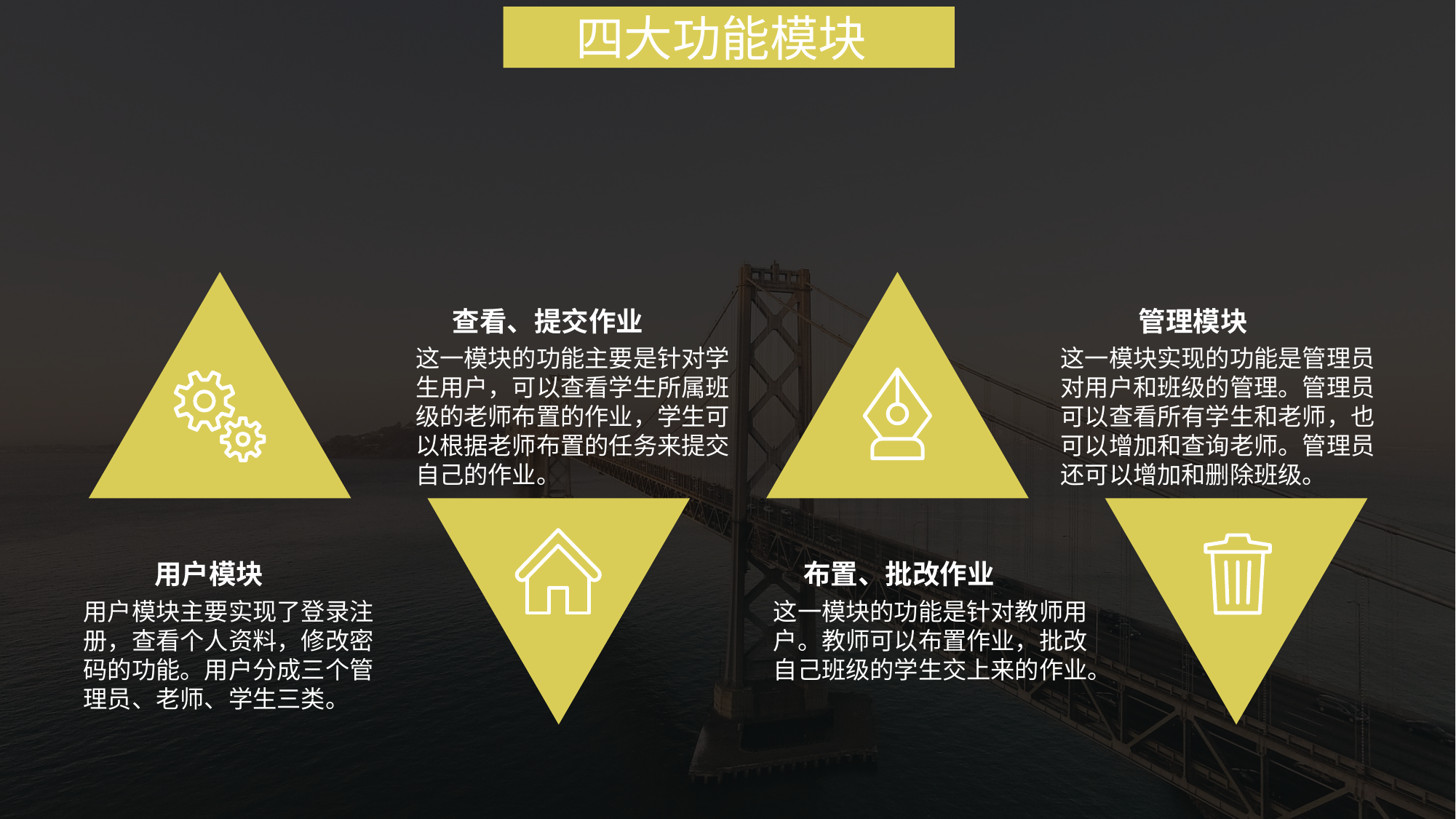

四大功能模块

查看、提交作业
管理模块
这一模块的功能主要是针对学生用户，可以查看学生所属班级的老师布置的作业，学生可以根据老师布置的任务来提交自己的作业。
这一模块实现的功能是管理员对用户和班级的管理。管理员可以查看所有学生和老师，也可以增加和查询老师。管理员还可以增加和删除班级。

用户模块
布置、批改作业
用户模块主要实现了登录注册，查看个人资料，修改密码的功能。用户分成三个管理员、老师、学生三类。
这一模块的功能是针对教师用户。教师可以布置作业，批改自己班级的学生交上来的作业。